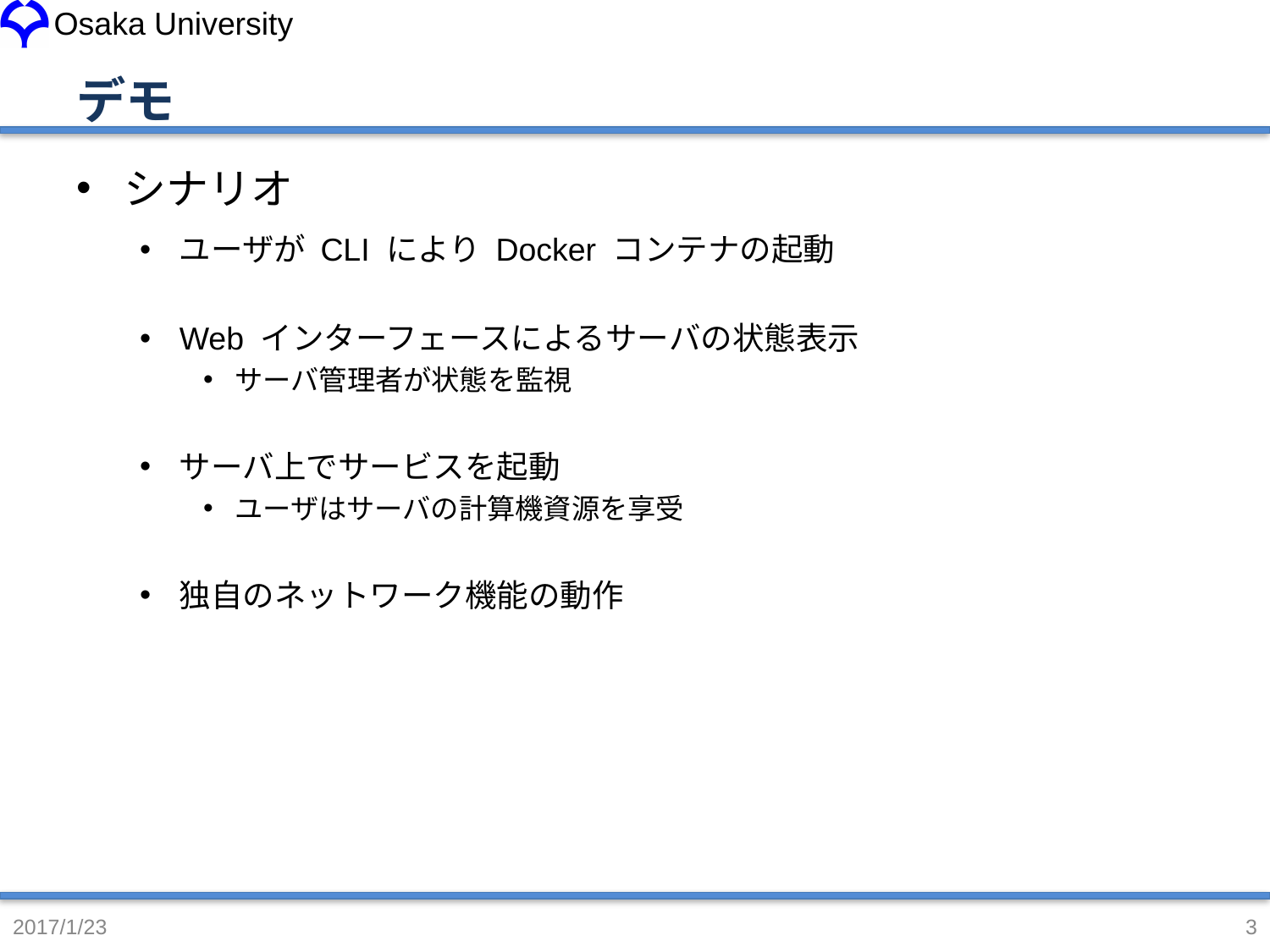

# デモ
シナリオ
ユーザが CLI により Docker コンテナの起動

Web インターフェースによるサーバの状態表示
サーバ管理者が状態を監視

サーバ上でサービスを起動
ユーザはサーバの計算機資源を享受

独自のネットワーク機能の動作

2017/1/23
3